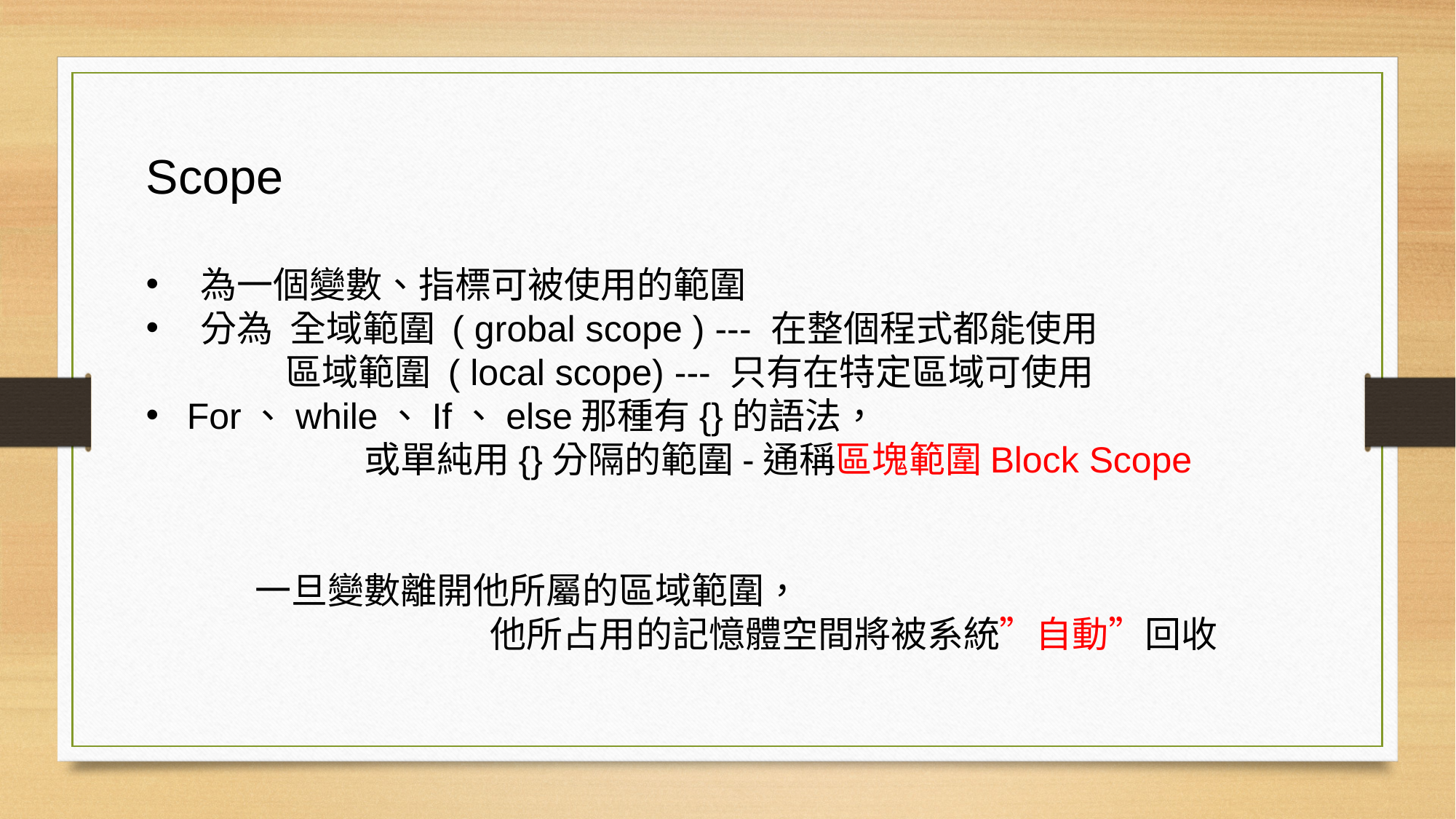

Scope

為一個變數、指標可被使用的範圍
分為  全域範圍 ( grobal scope ) --- 在整個程式都能使用
                區域範圍 ( local scope) --- 只有在特定區域可使用
For、while、If、else那種有{}的語法，
		或單純用{}分隔的範圍-通稱區塊範圍Block Scope

	一旦變數離開他所屬的區域範圍，
			 他所占用的記憶體空間將被系統”自動”回收